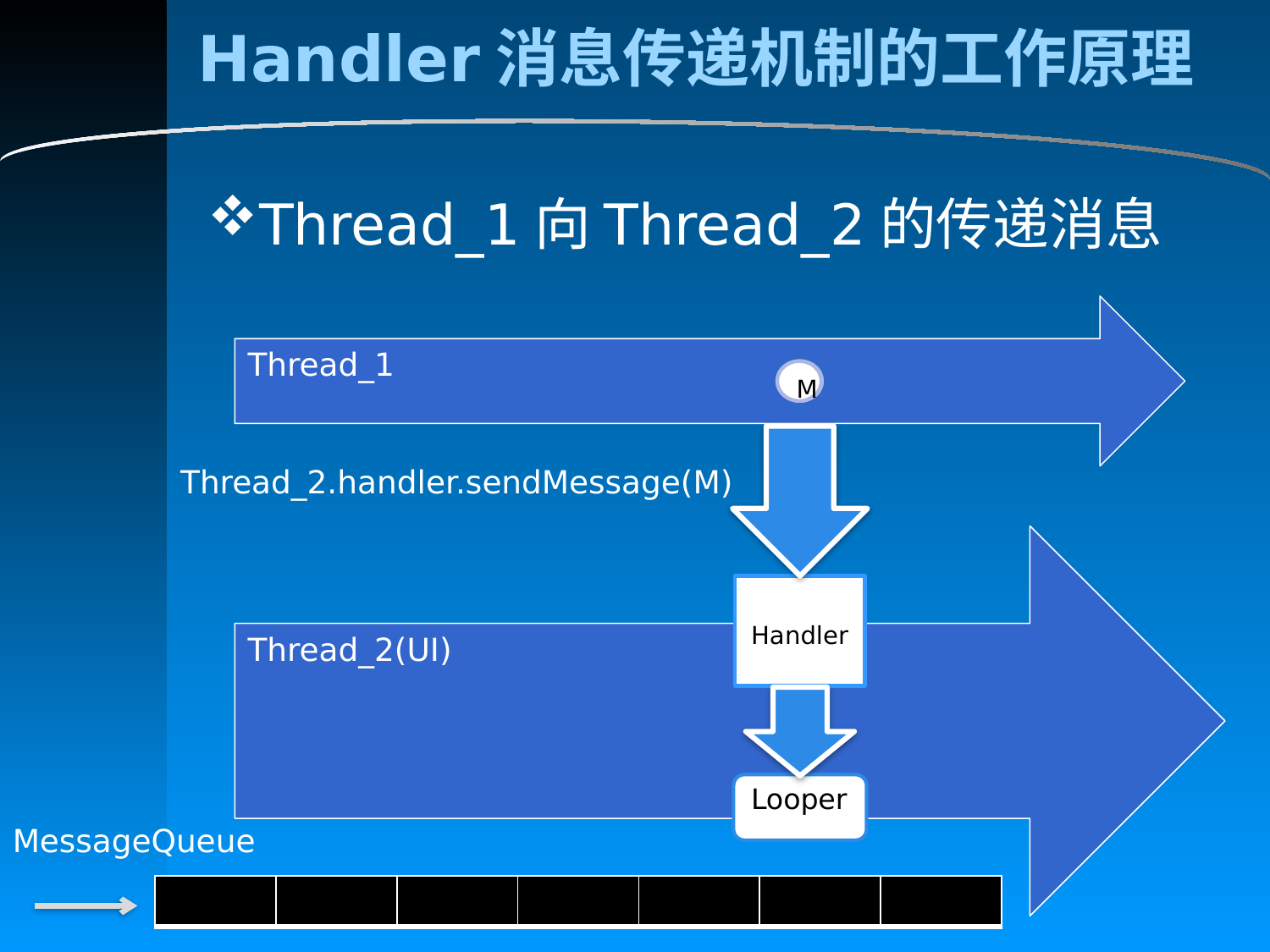

# Handler消息传递机制的工作原理
Thread_1向Thread_2的传递消息
Thread_1
M
M
M
M

Thread_2.handler.sendMessage(M)
Thread_2(UI)

Handler

Looper
MessageQueue
|  |  |  |  |  |  |  |
| --- | --- | --- | --- | --- | --- | --- |